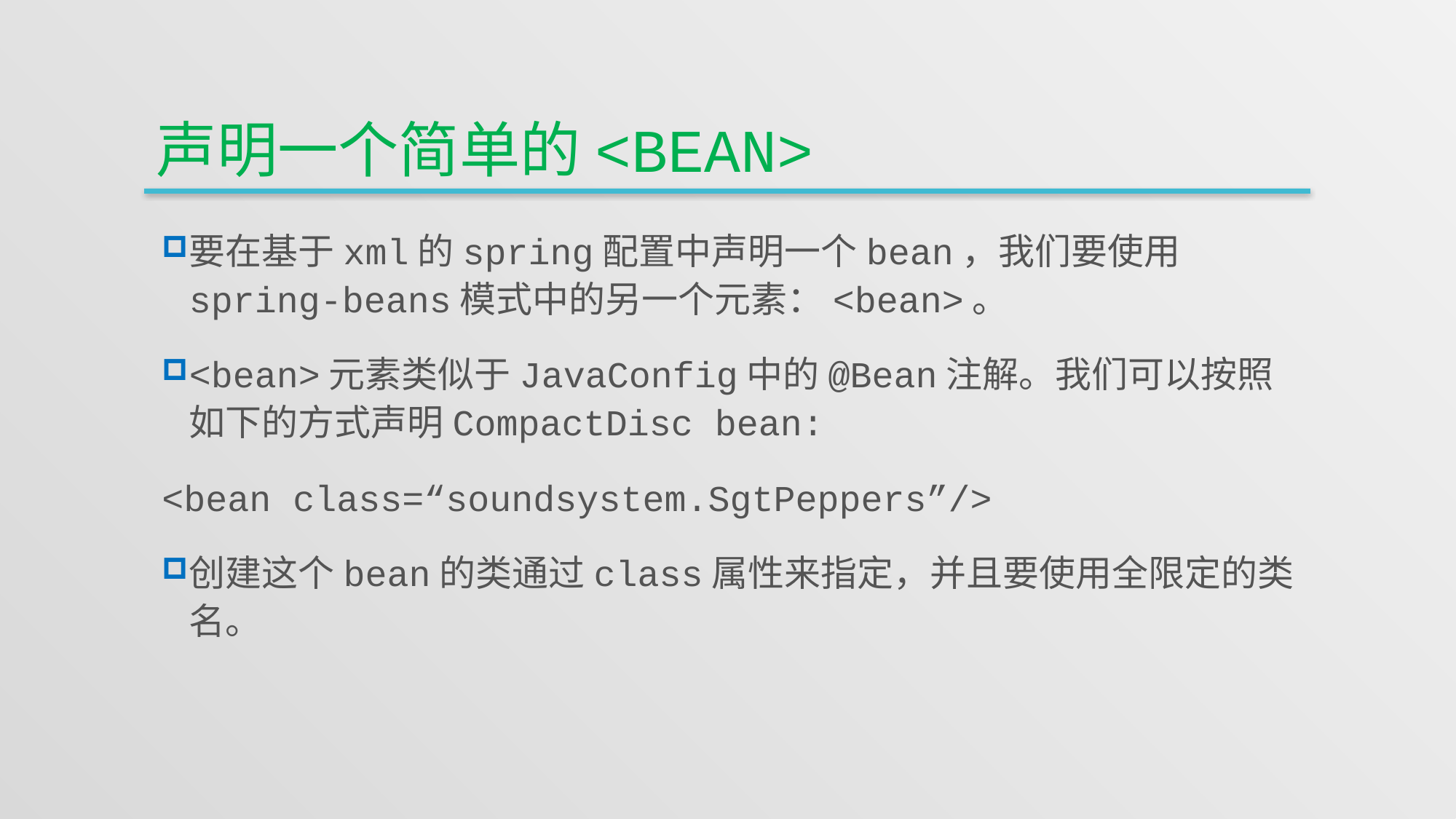

# 声明一个简单的<bean>
要在基于xml的spring配置中声明一个bean，我们要使用spring-beans模式中的另一个元素：<bean>。
<bean>元素类似于JavaConfig中的@Bean注解。我们可以按照如下的方式声明CompactDisc bean:
<bean class=“soundsystem.SgtPeppers”/>
创建这个bean的类通过class属性来指定，并且要使用全限定的类名。